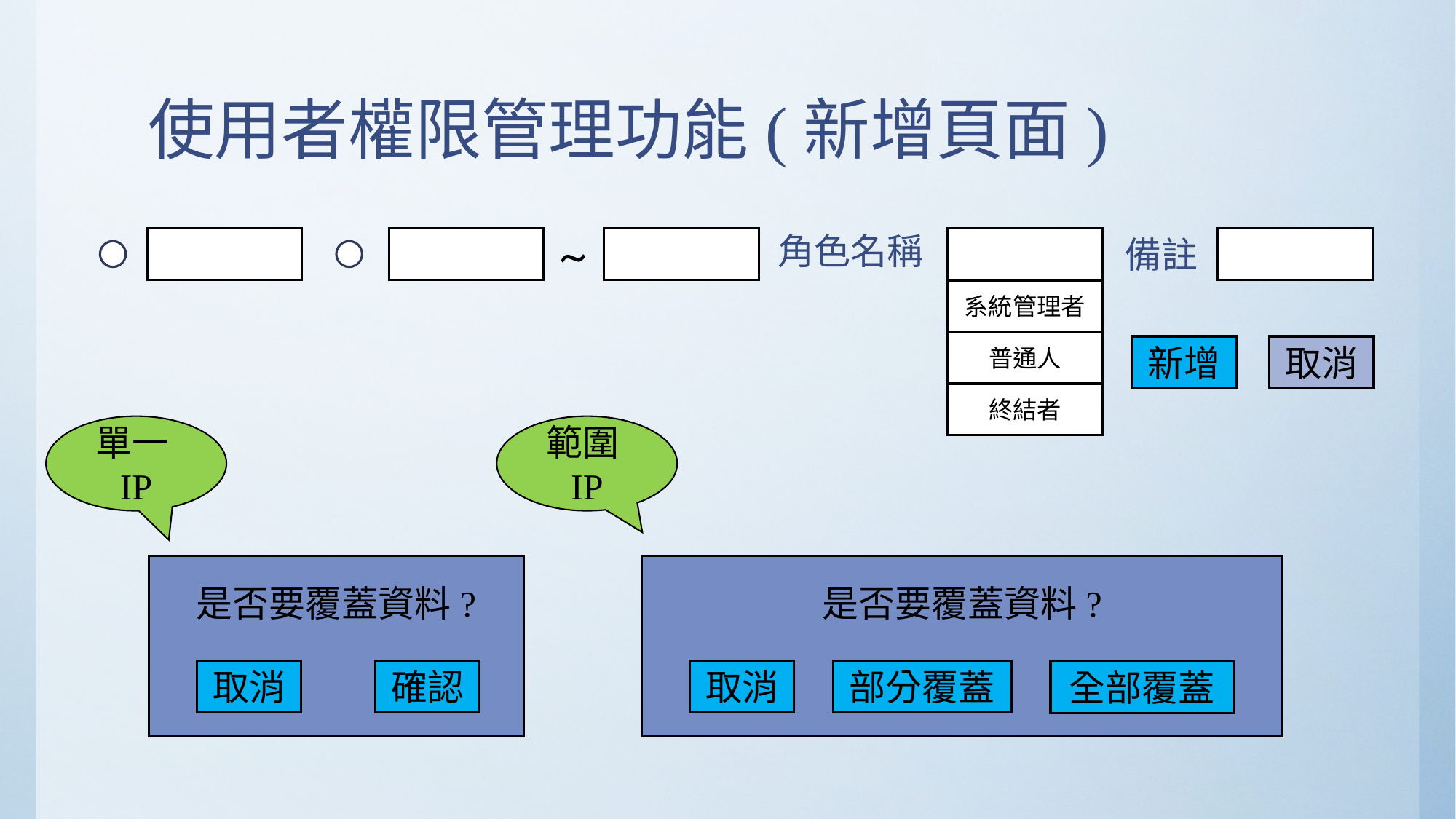

# 使用者權限管理功能(新增頁面)
~

角色名稱
備註

系統管理者
普通人
新增
取消
終結者
單一IP
範圍IP
是否要覆蓋資料?

是否要覆蓋資料?

取消
確認
取消
部分覆蓋
全部覆蓋